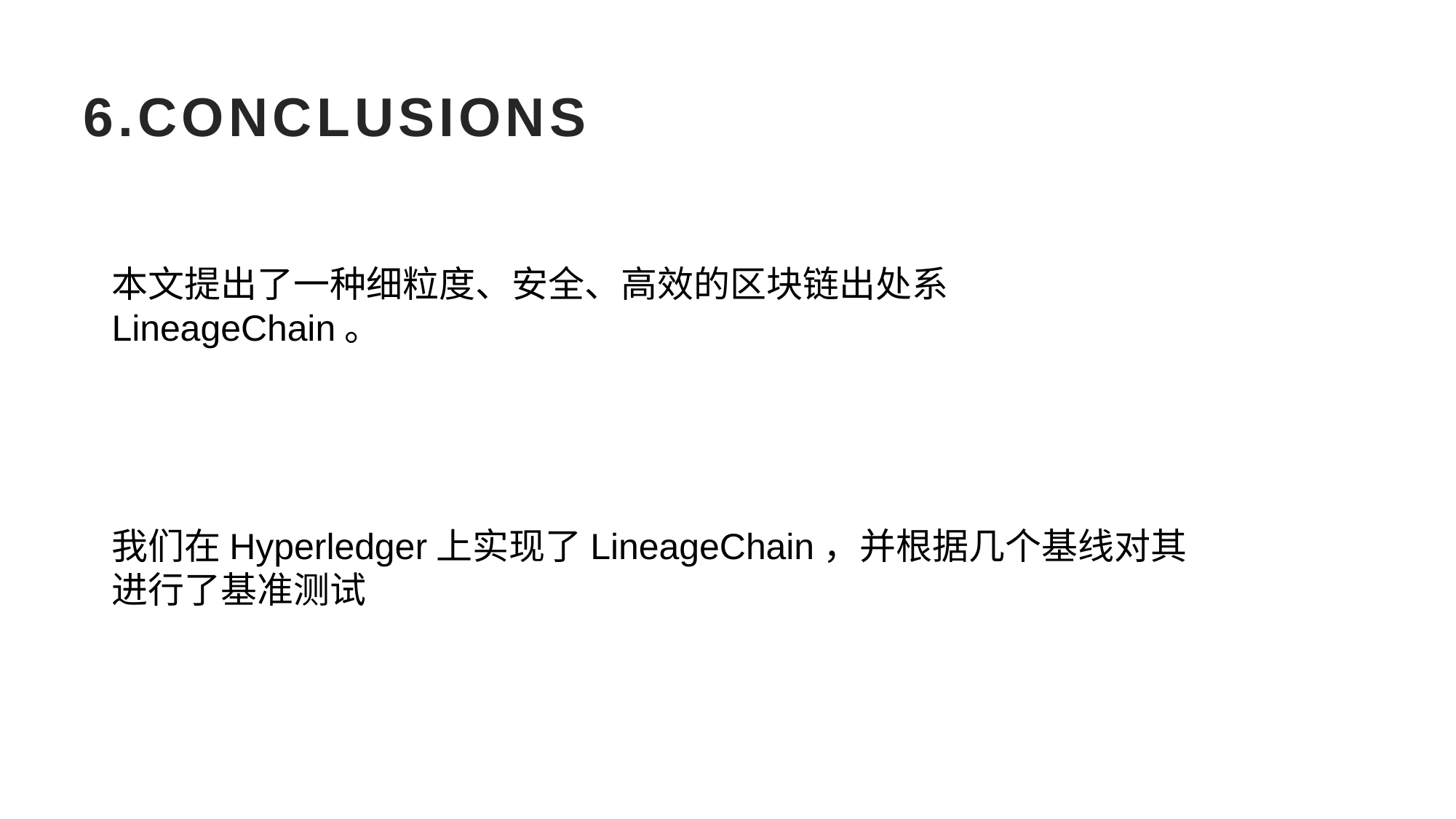

# 6.CONCLUSIONS
本文提出了一种细粒度、安全、高效的区块链出处系LineageChain。

我们在Hyperledger上实现了LineageChain，并根据几个基线对其进行了基准测试